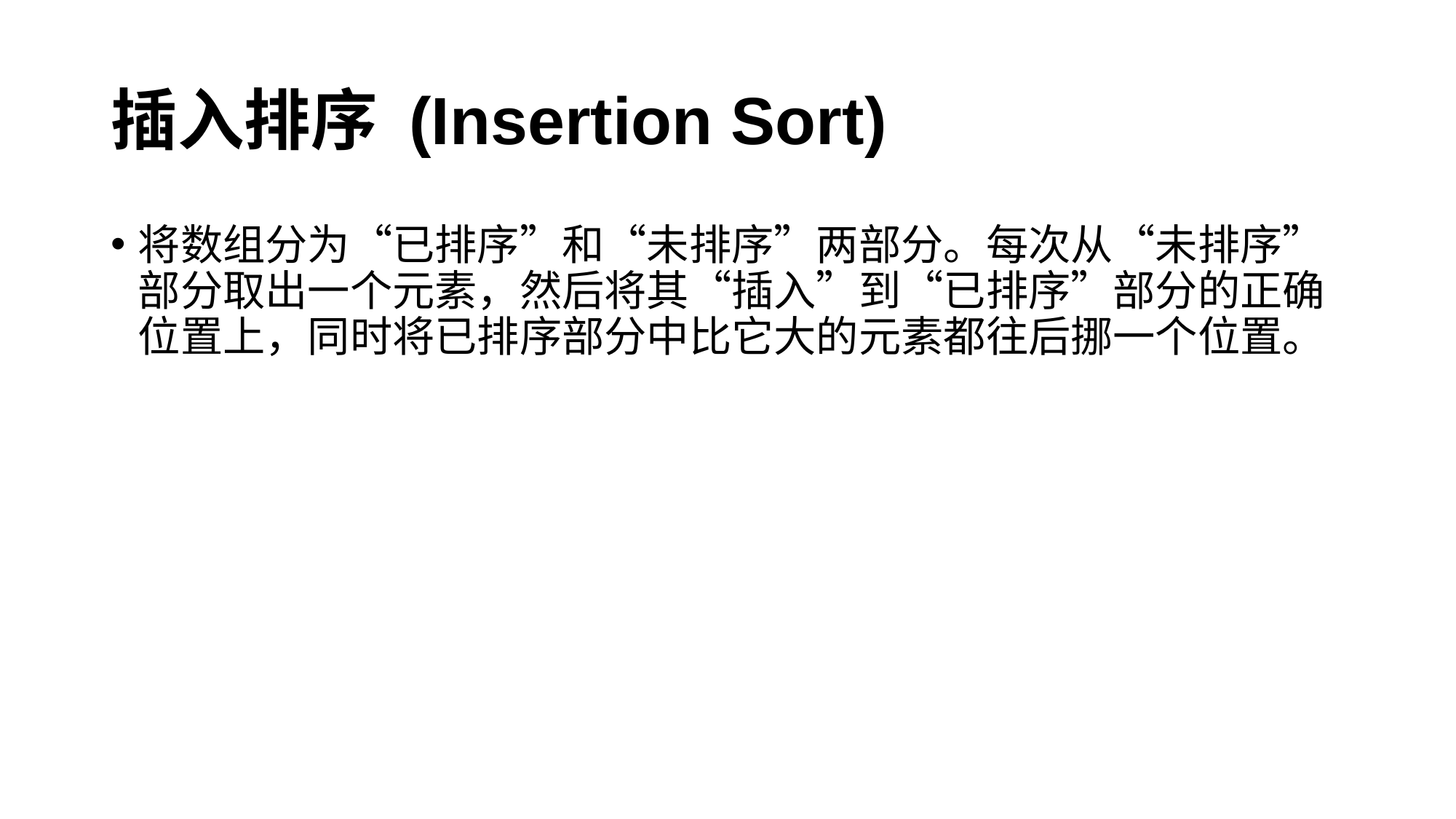

# 插入排序 (Insertion Sort)
将数组分为“已排序”和“未排序”两部分。每次从“未排序”部分取出一个元素，然后将其“插入”到“已排序”部分的正确位置上，同时将已排序部分中比它大的元素都往后挪一个位置。